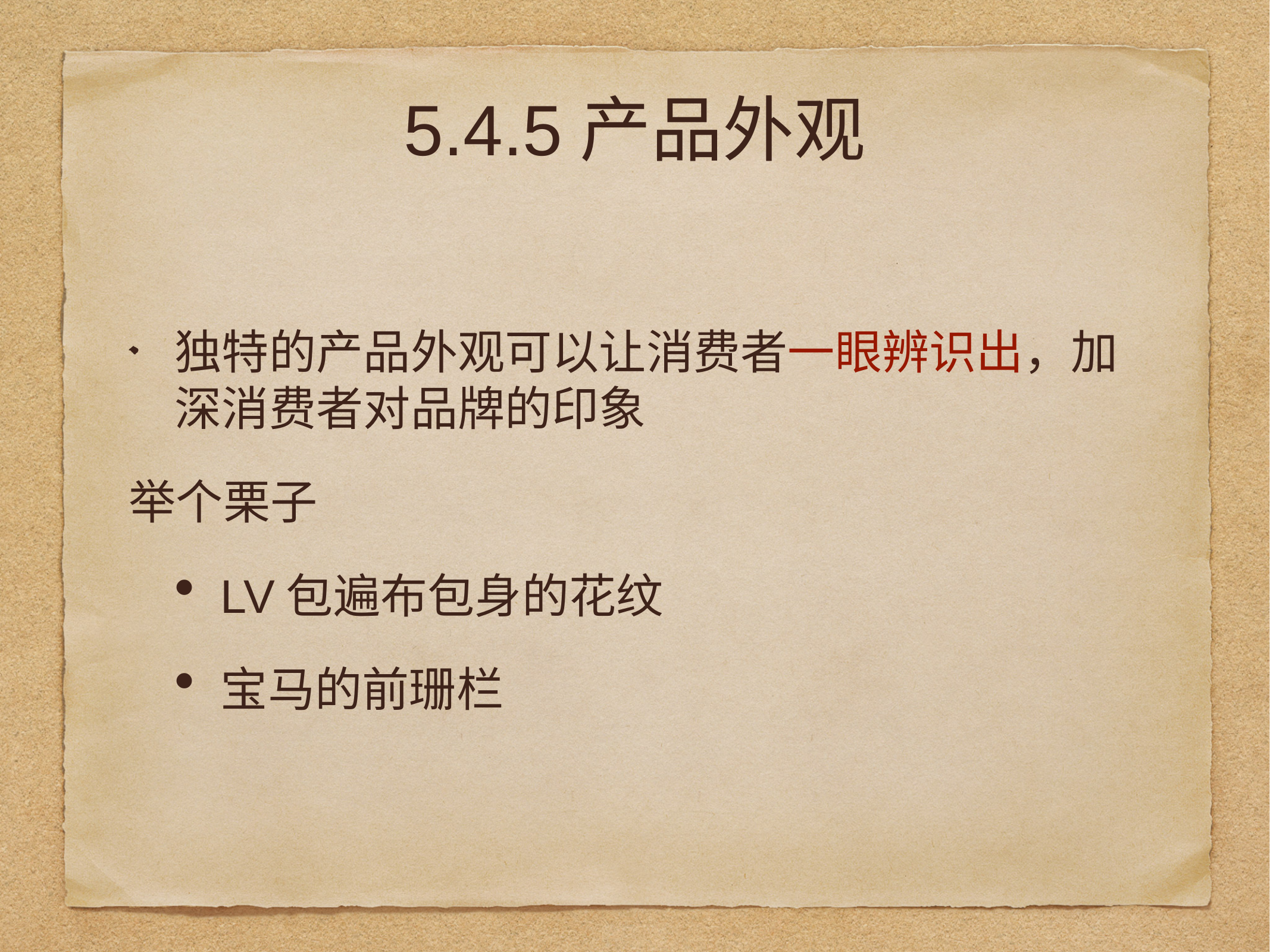

# 5.4.5产品外观
独特的产品外观可以让消费者一眼辨识出，加深消费者对品牌的印象
举个栗子
LV包遍布包身的花纹
宝马的前珊栏